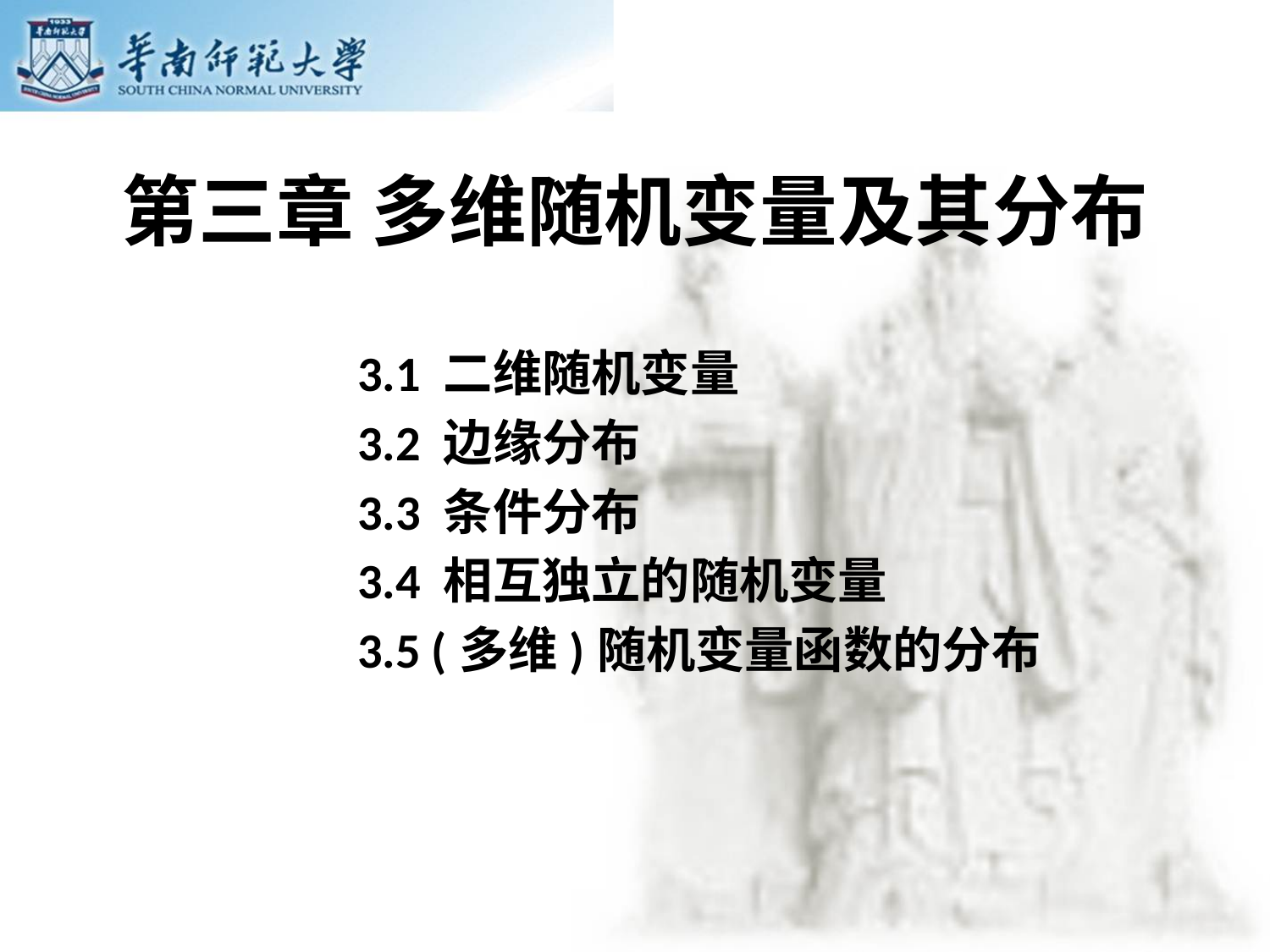

# 第三章 多维随机变量及其分布
3.1 二维随机变量
3.2 边缘分布
3.3 条件分布
3.4 相互独立的随机变量
3.5 (多维)随机变量函数的分布